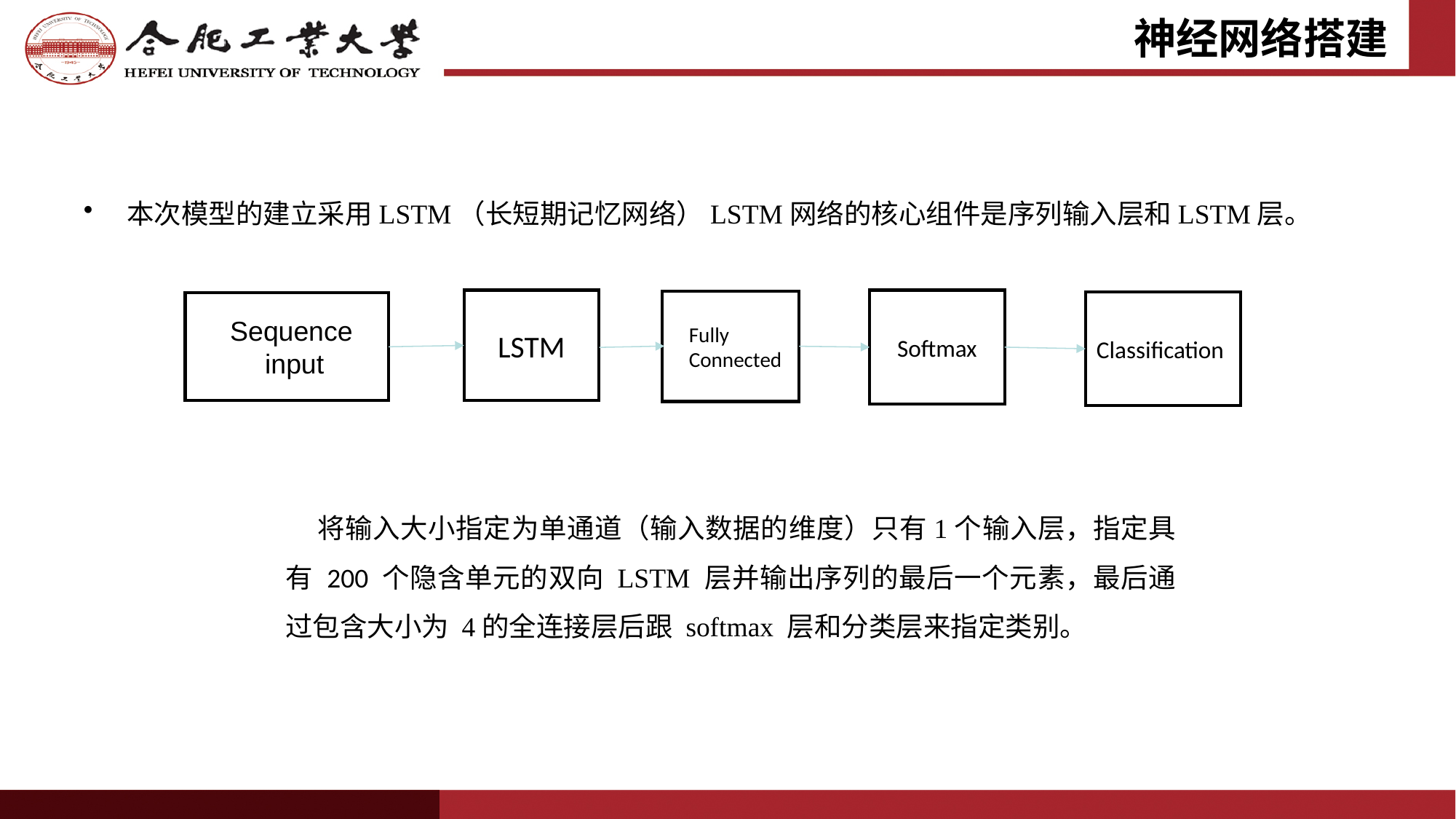

神经网络搭建
本次模型的建立采用LSTM（长短期记忆网络）LSTM网络的核心组件是序列输入层和LSTM层。

LSTM
Softmax
Fully
Connected
Classification
Sequence      input
将输入大小指定为单通道（输入数据的维度）只有1个输入层，指定具有 200 个隐含单元的双向 LSTM 层并输出序列的最后一个元素，最后通过包含大小为 4的全连接层后跟 softmax 层和分类层来指定类别。